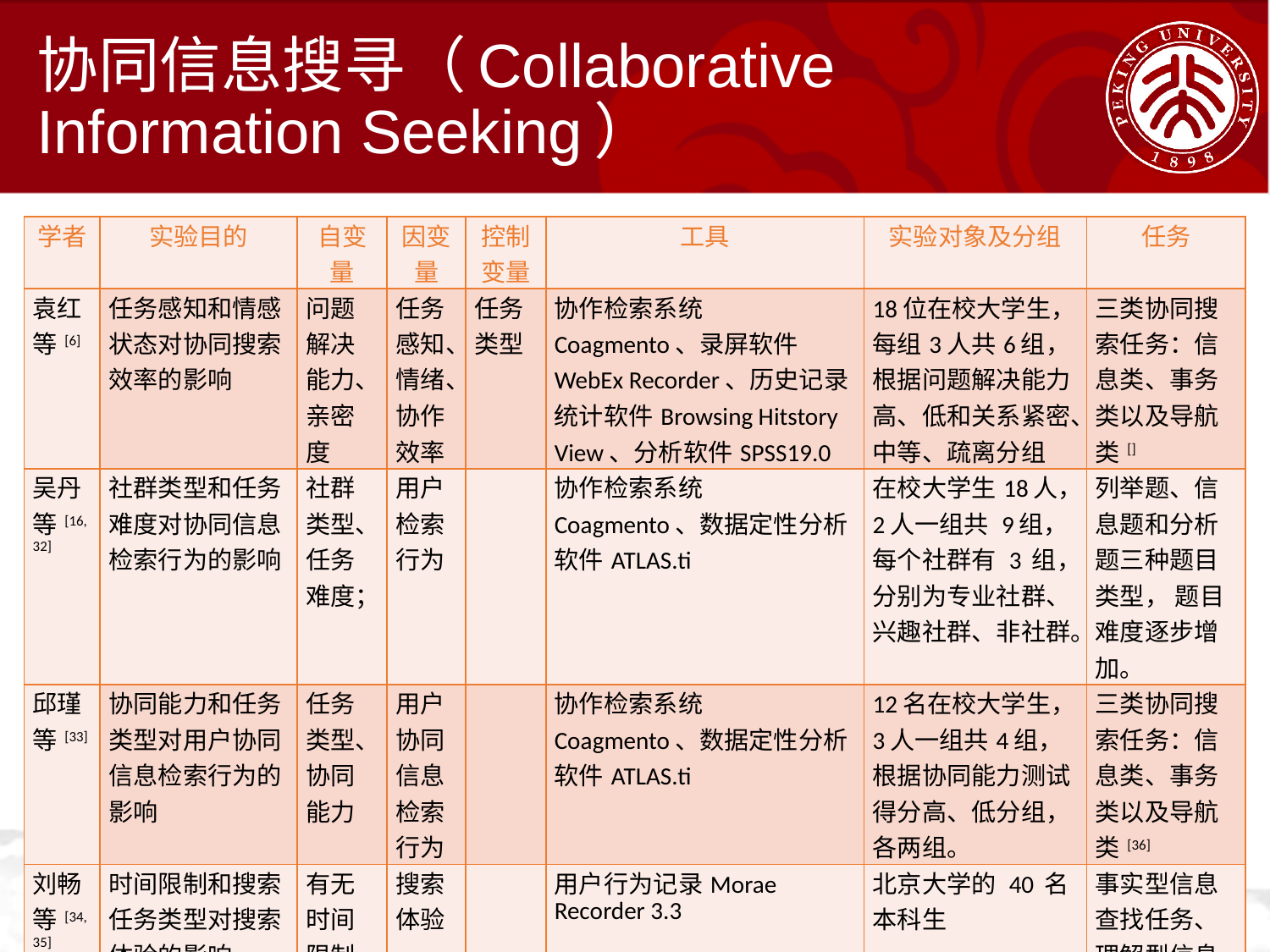

# 协同信息搜寻（Collaborative Information Seeking）
| 学者 | 实验目的 | 自变量 | 因变量 | 控制变量 | 工具 | 实验对象及分组 | 任务 |
| --- | --- | --- | --- | --- | --- | --- | --- |
| 袁红等[6] | 任务感知和情感状态对协同搜索效率的影响 | 问题解决能力、亲密度 | 任务感知、情绪、协作效率 | 任务类型 | 协作检索系统Coagmento、录屏软件WebEx Recorder、历史记录统计软件Browsing Hitstory View、分析软件SPSS19.0 | 18位在校大学生，每组3人共6组，根据问题解决能力高、低和关系紧密、中等、疏离分组 | 三类协同搜索任务：信息类、事务类以及导航类[] |
| 吴丹等[16, 32] | 社群类型和任务难度对协同信息检索行为的影响 | 社群类型、任务难度； | 用户检索行为 |  | 协作检索系统Coagmento、数据定性分析软件ATLAS.ti | 在校大学生18人，2人一组共 9组，每个社群有 3 组，分别为专业社群、兴趣社群、非社群。 | 列举题、信息题和分析题三种题目类型， 题目难度逐步增加。 |
| 邱瑾等[33] | 协同能力和任务类型对用户协同信息检索行为的影响 | 任务类型、协同能力 | 用户协同信息检索行为 |  | 协作检索系统Coagmento、数据定性分析软件ATLAS.ti | 12名在校大学生，3人一组共4组，根据协同能力测试得分高、低分组，各两组。 | 三类协同搜索任务：信息类、事务类以及导航类[36] |
| 刘畅等[34, 35] | 时间限制和搜索任务类型对搜索体验的影响 | 有无时间限制、任务类型 | 搜索体验 |  | 用户行为记录Morae Recorder 3.3 | 北京大学的 40 名本科生 | 事实型信息查找任务、理解型信息查找任务 |